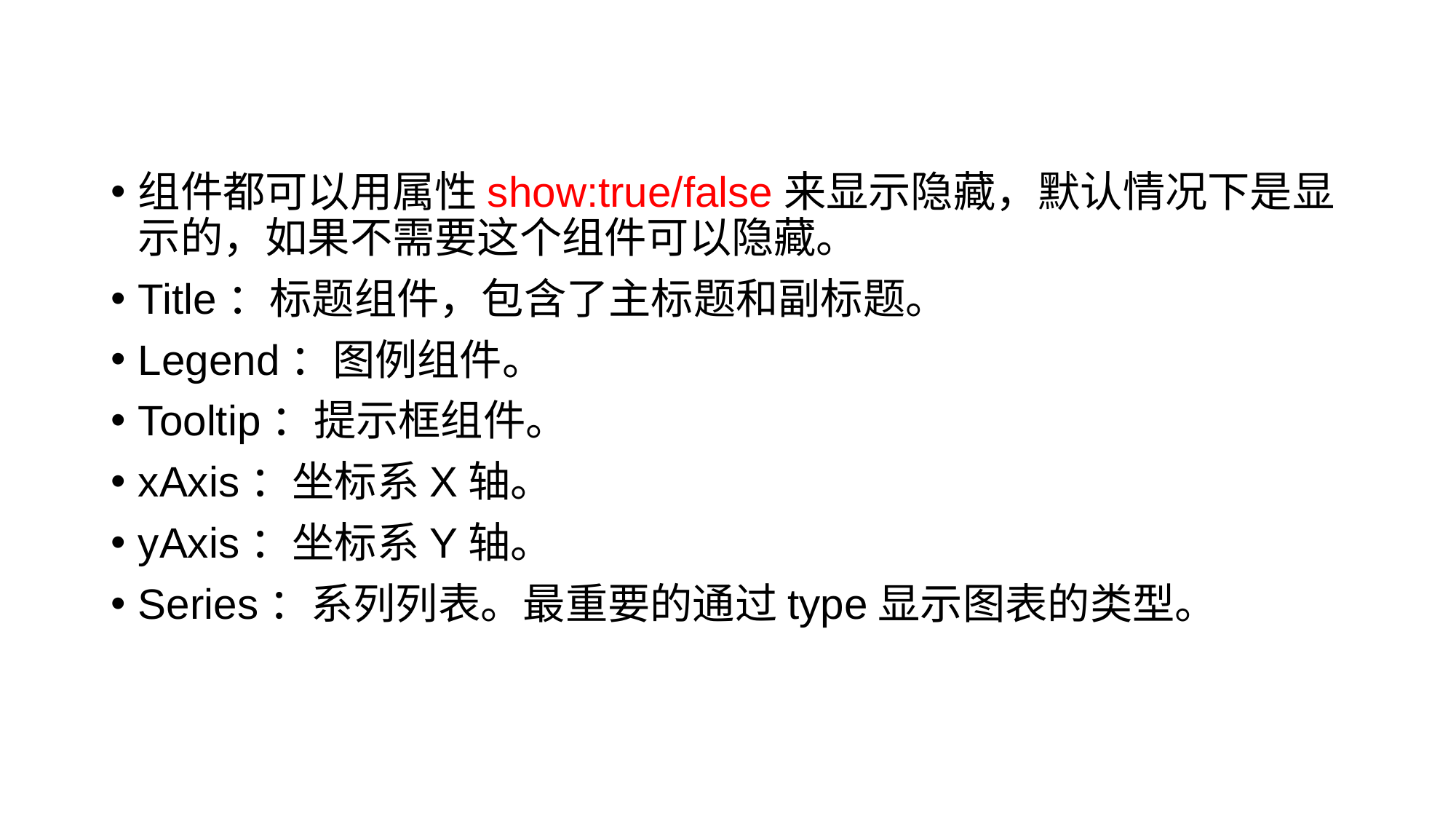

#
组件都可以用属性show:true/false来显示隐藏，默认情况下是显示的，如果不需要这个组件可以隐藏。
Title：标题组件，包含了主标题和副标题。
Legend：图例组件。
Tooltip：提示框组件。
xAxis：坐标系X轴。
yAxis：坐标系Y轴。
Series：系列列表。最重要的通过type显示图表的类型。